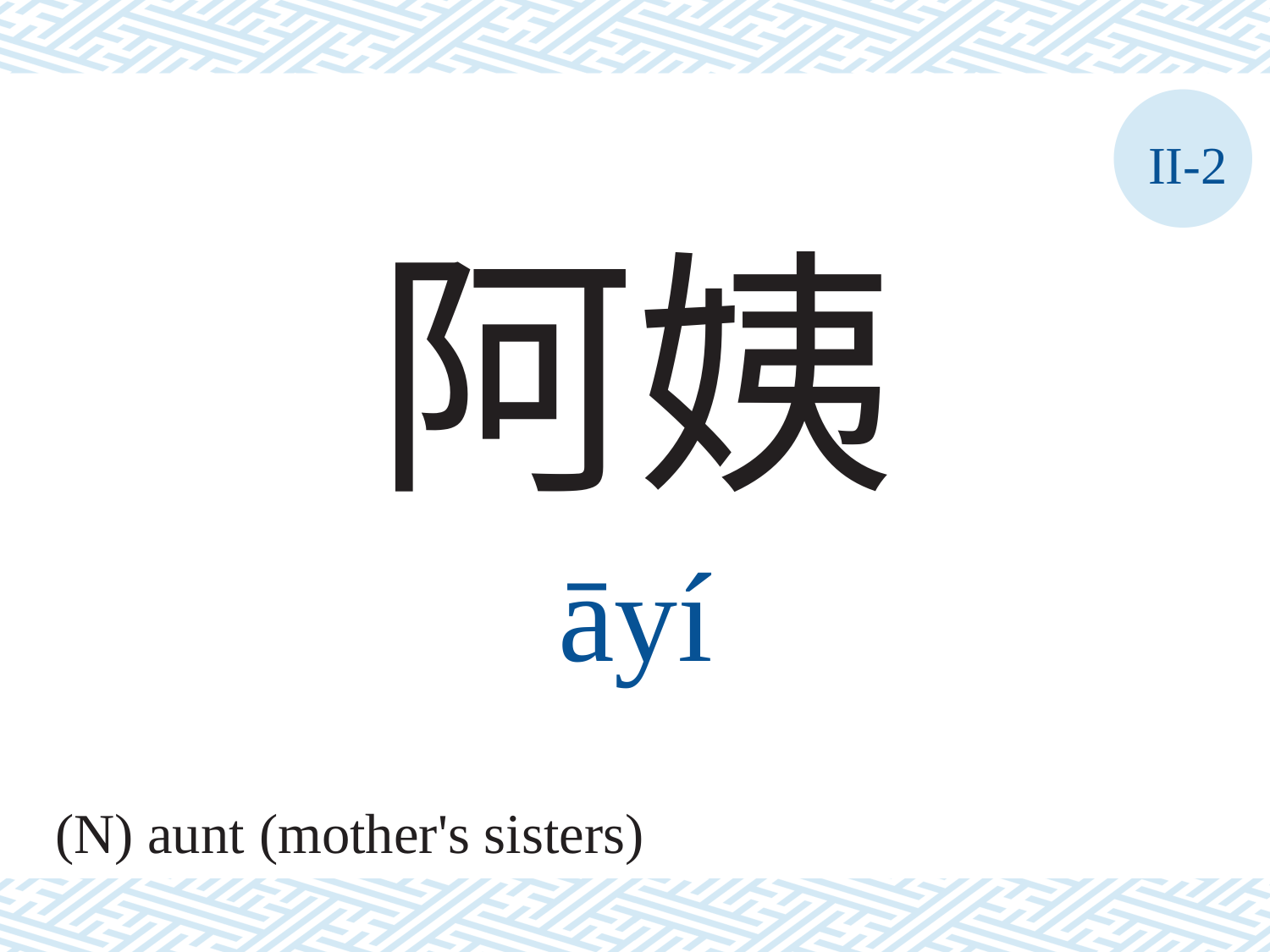

II-2
阿姨
āyí
(N) aunt (mother's sisters)